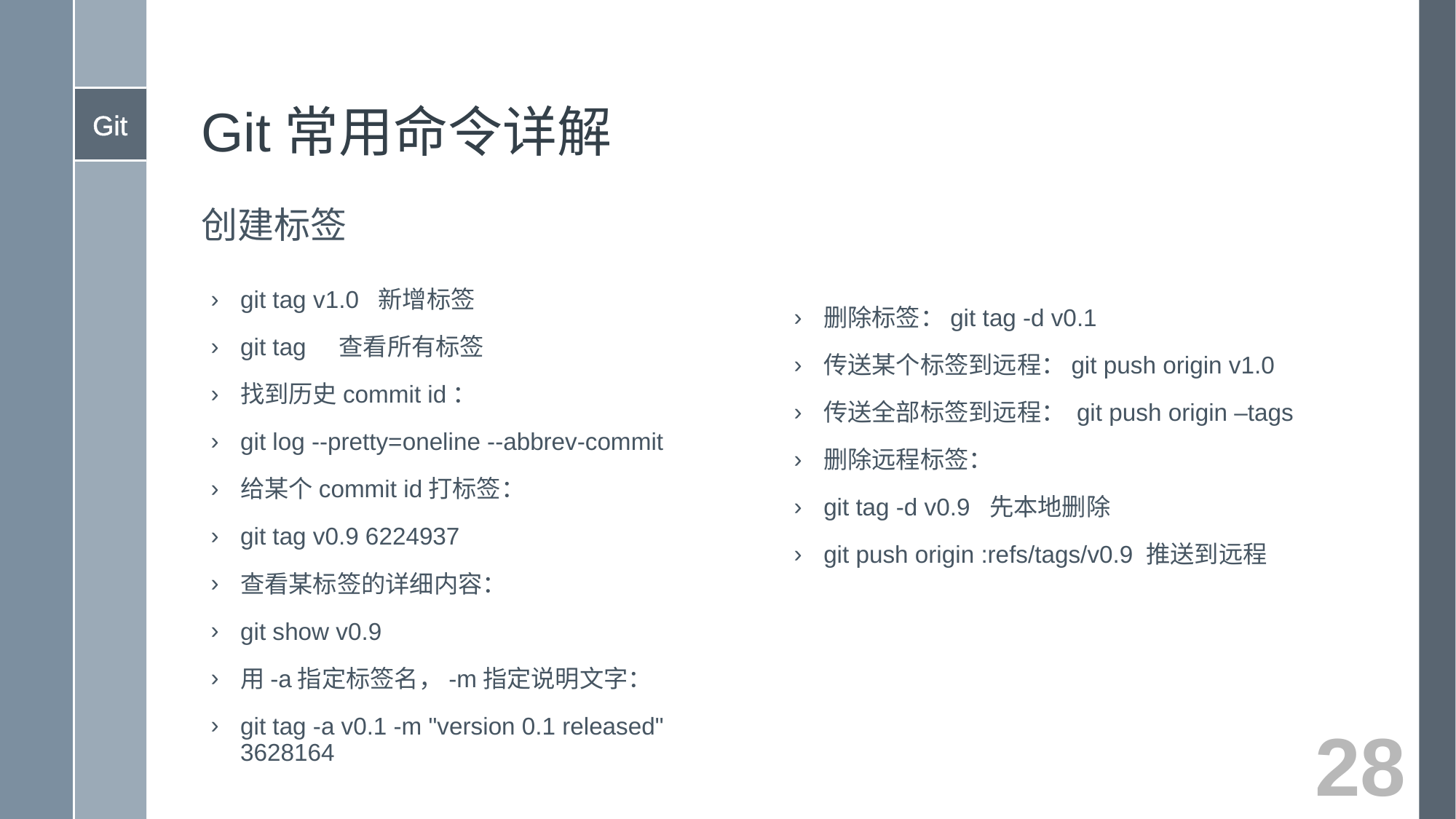

# Git常用命令详解
创建标签

git tag v1.0  新增标签
git tag    查看所有标签
找到历史commit id：
git log --pretty=oneline --abbrev-commit
给某个commit id打标签：
git tag v0.9 6224937
查看某标签的详细内容：
git show v0.9
用-a指定标签名，-m指定说明文字：
git tag -a v0.1 -m "version 0.1 released" 3628164

删除标签：git tag -d v0.1
传送某个标签到远程：git push origin v1.0
传送全部标签到远程： git push origin –tags
删除远程标签：
git tag -d v0.9  先本地删除
git push origin :refs/tags/v0.9 推送到远程

28